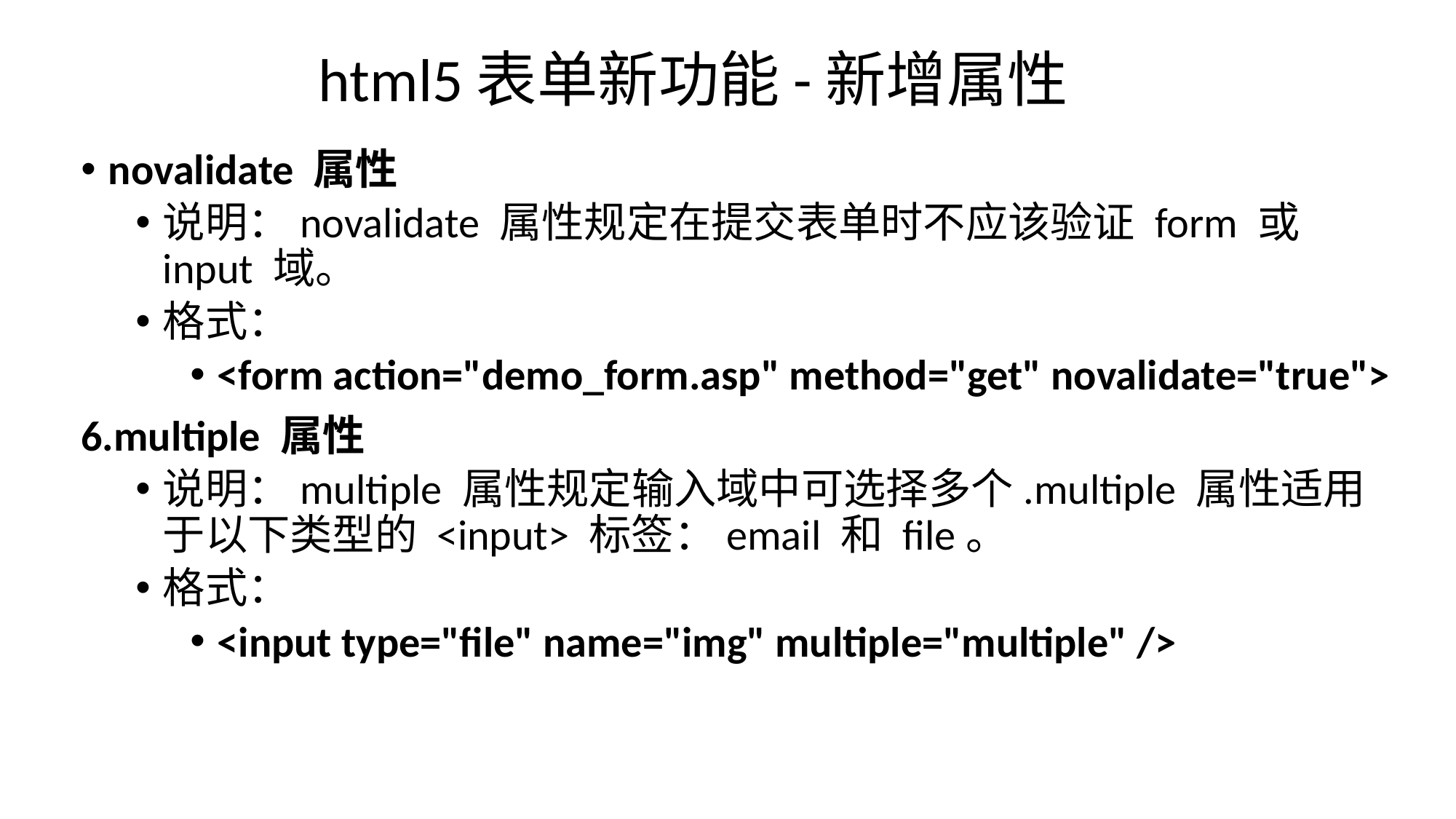

# html5表单新功能-新增属性
novalidate 属性
说明：novalidate 属性规定在提交表单时不应该验证 form 或 input 域。
格式：
<form action="demo_form.asp" method="get" novalidate="true">
6.multiple 属性
说明：multiple 属性规定输入域中可选择多个.multiple 属性适用于以下类型的 <input> 标签：email 和 file。
格式：
<input type="file" name="img" multiple="multiple" />